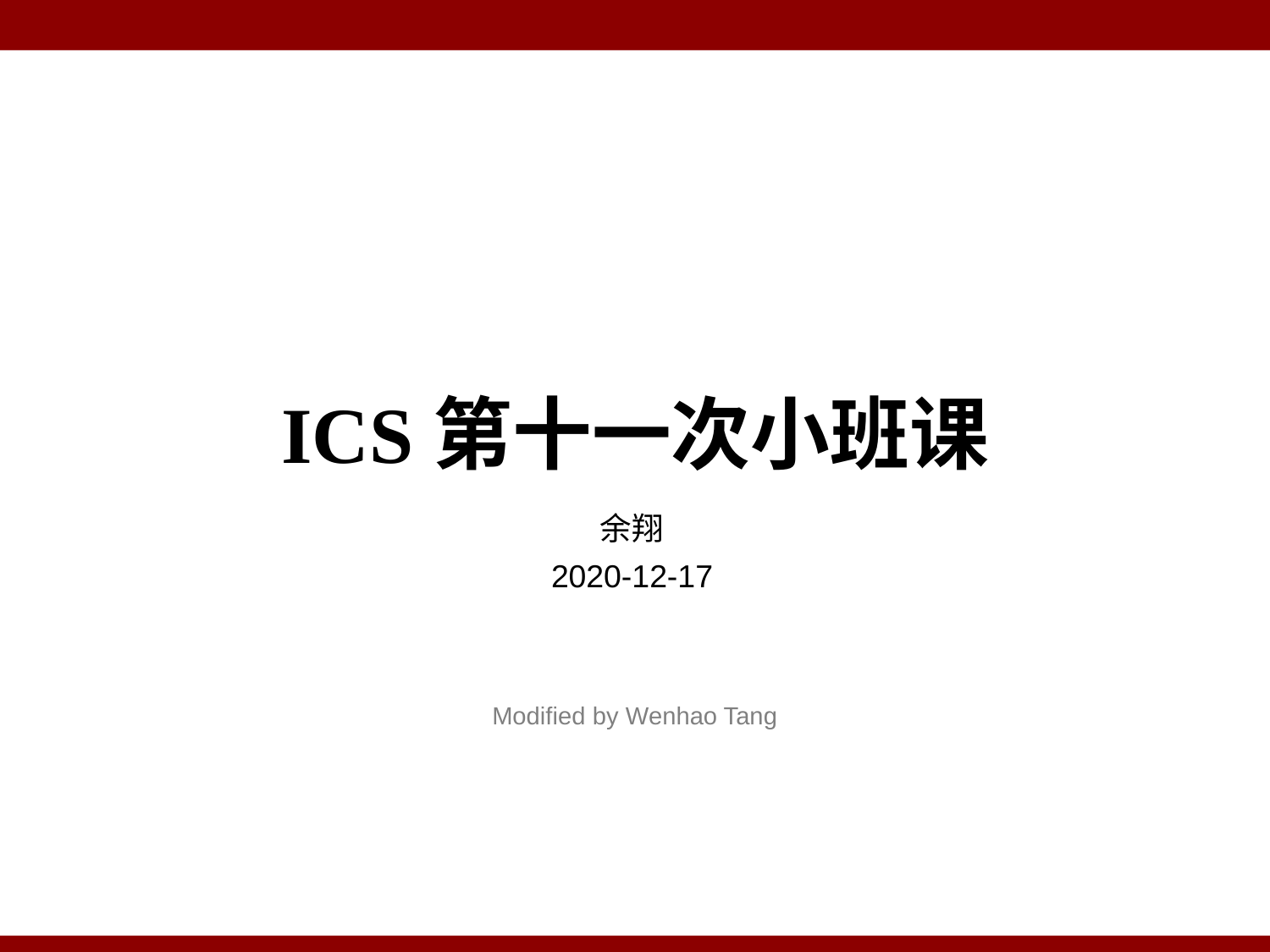

# ICS第十一次小班课
余翔
2020-12-17
Modified by Wenhao Tang